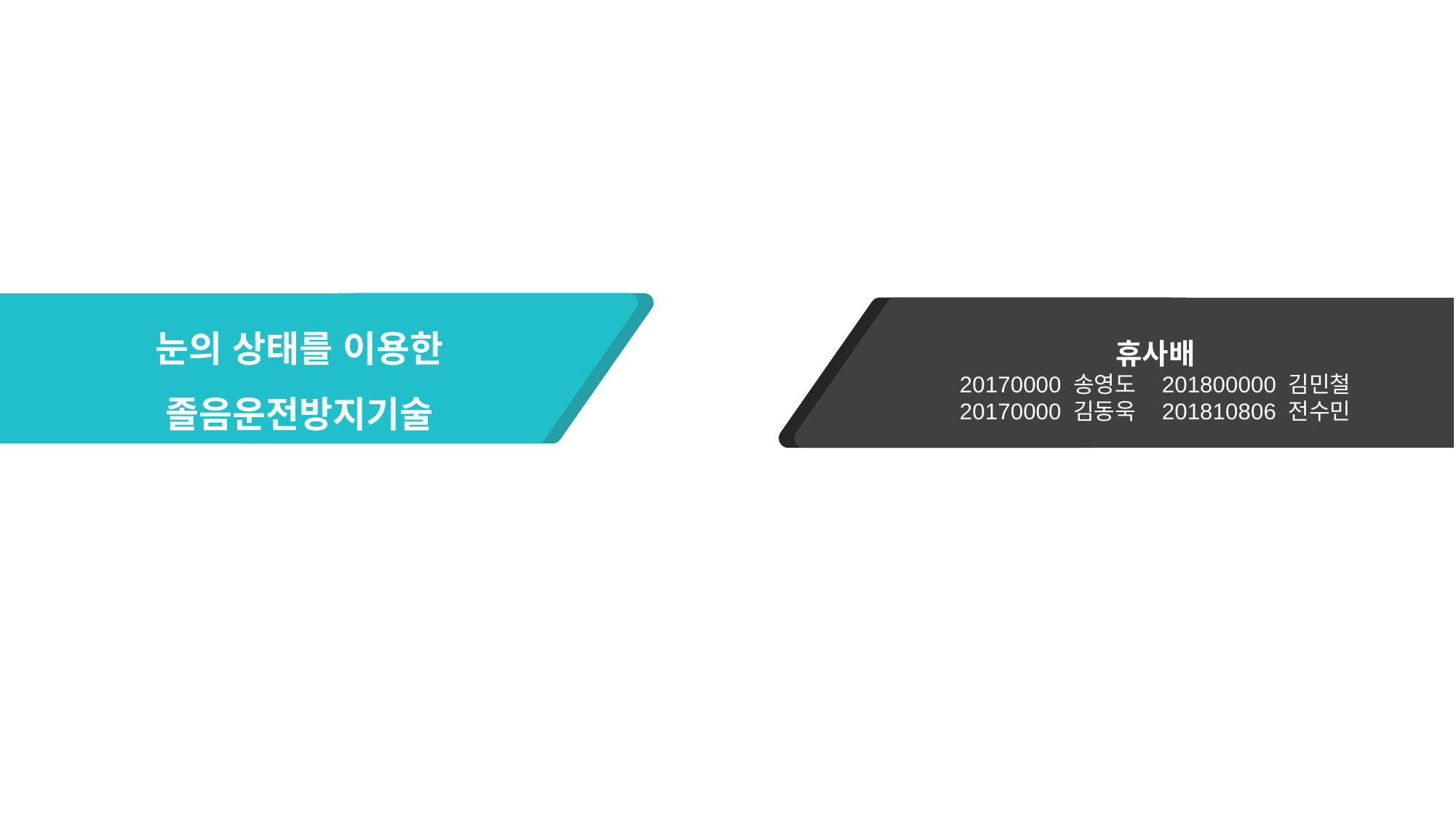

눈의 상태를 이용한
졸음운전방지기술

휴사배
20170000 송영도    201800000 김민철
20170000 김동욱    201810806 전수민